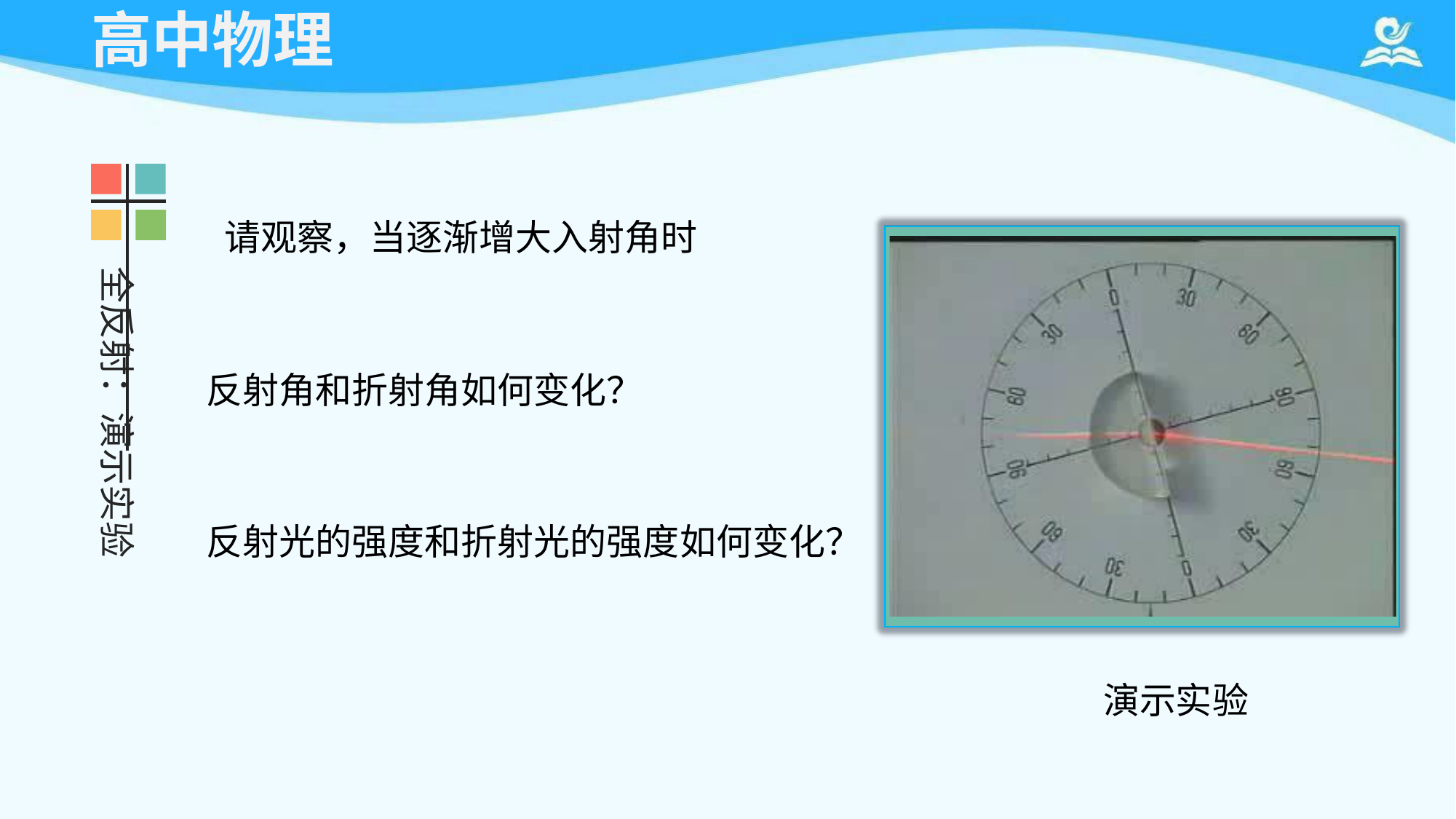

# 高中物理

请观察，当逐渐增大入射角时

反射角和折射角如何变化？

反射光的强度和折射光的强度如何变化？

全反射：演示实验
演示实验